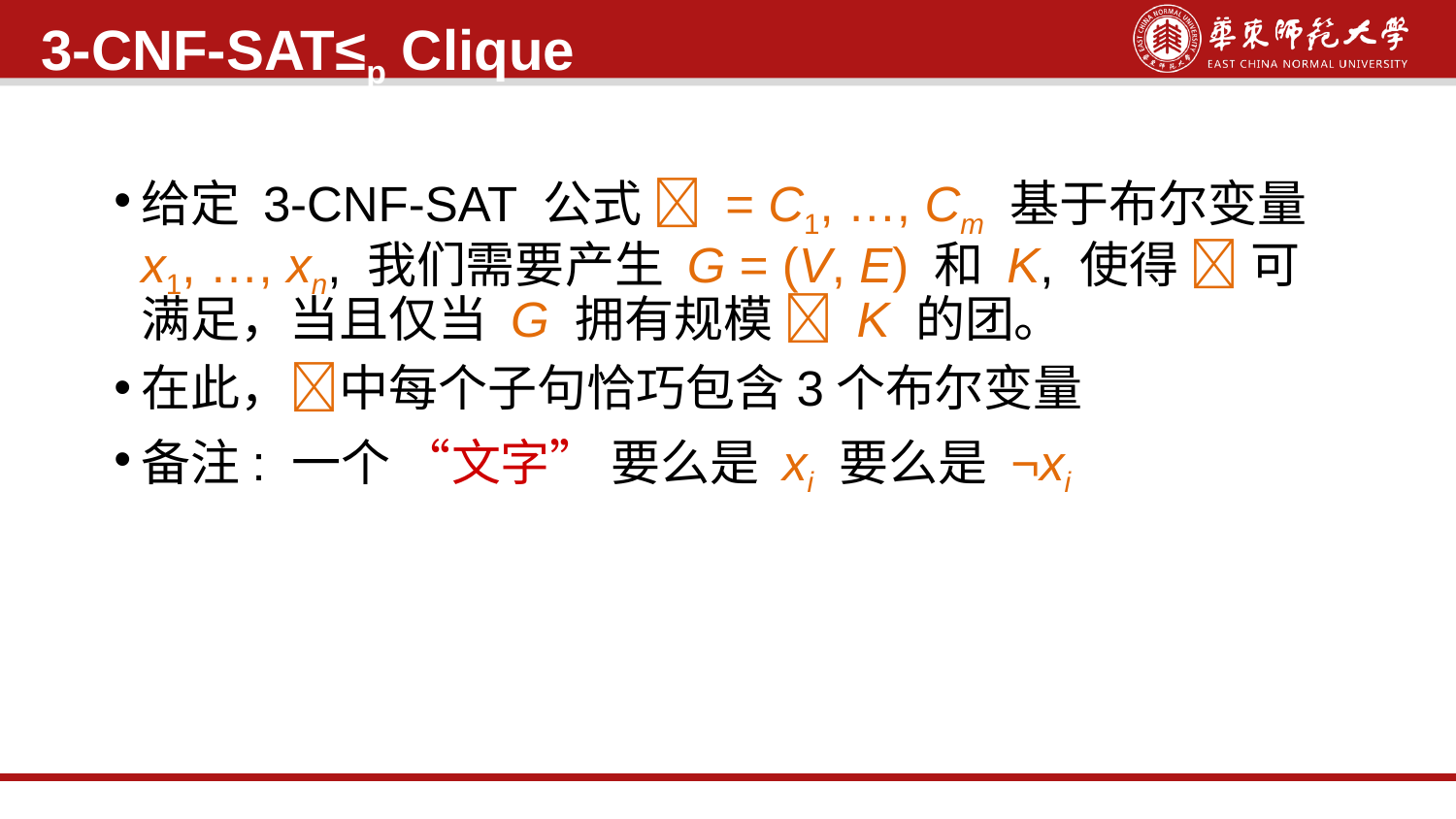

3-CNF-SAT≤p Clique
给定 3-CNF-SAT 公式 ϕ = C1, …, Cm 基于布尔变量 x1, …, xn, 我们需要产生 G = (V, E) 和 K, 使得 ϕ 可满足，当且仅当 G 拥有规模 ≥ K 的团。
在此，ϕ中每个子句恰巧包含3个布尔变量
备注: 一个 “文字” 要么是 xi 要么是 ¬xi